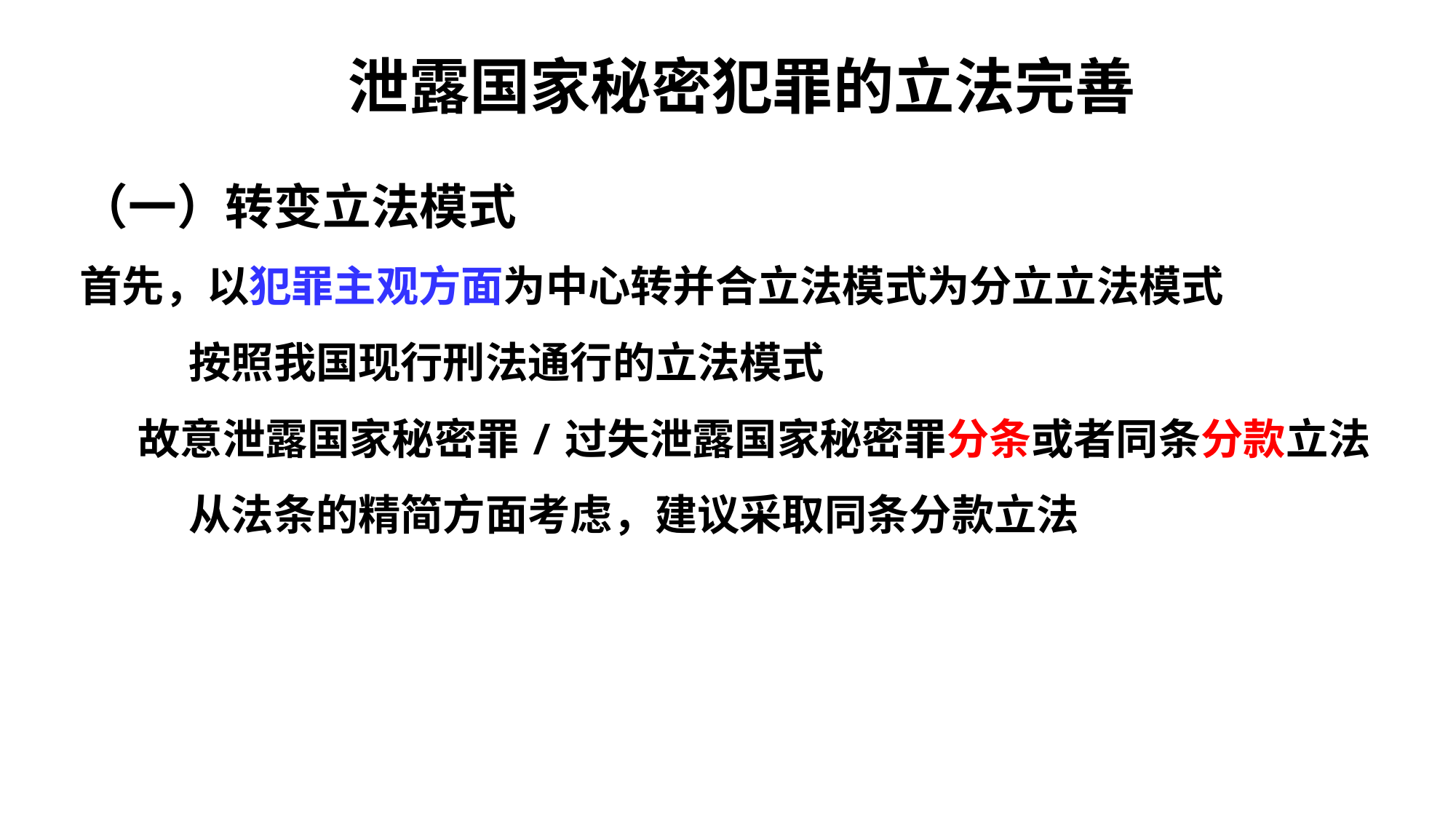

# 泄露国家秘密犯罪的立法完善
（一）转变立法模式
首先，以犯罪主观方面为中心转并合立法模式为分立立法模式
	按照我国现行刑法通行的立法模式
     故意泄露国家秘密罪/过失泄露国家秘密罪分条或者同条分款立法
	从法条的精简方面考虑，建议采取同条分款立法